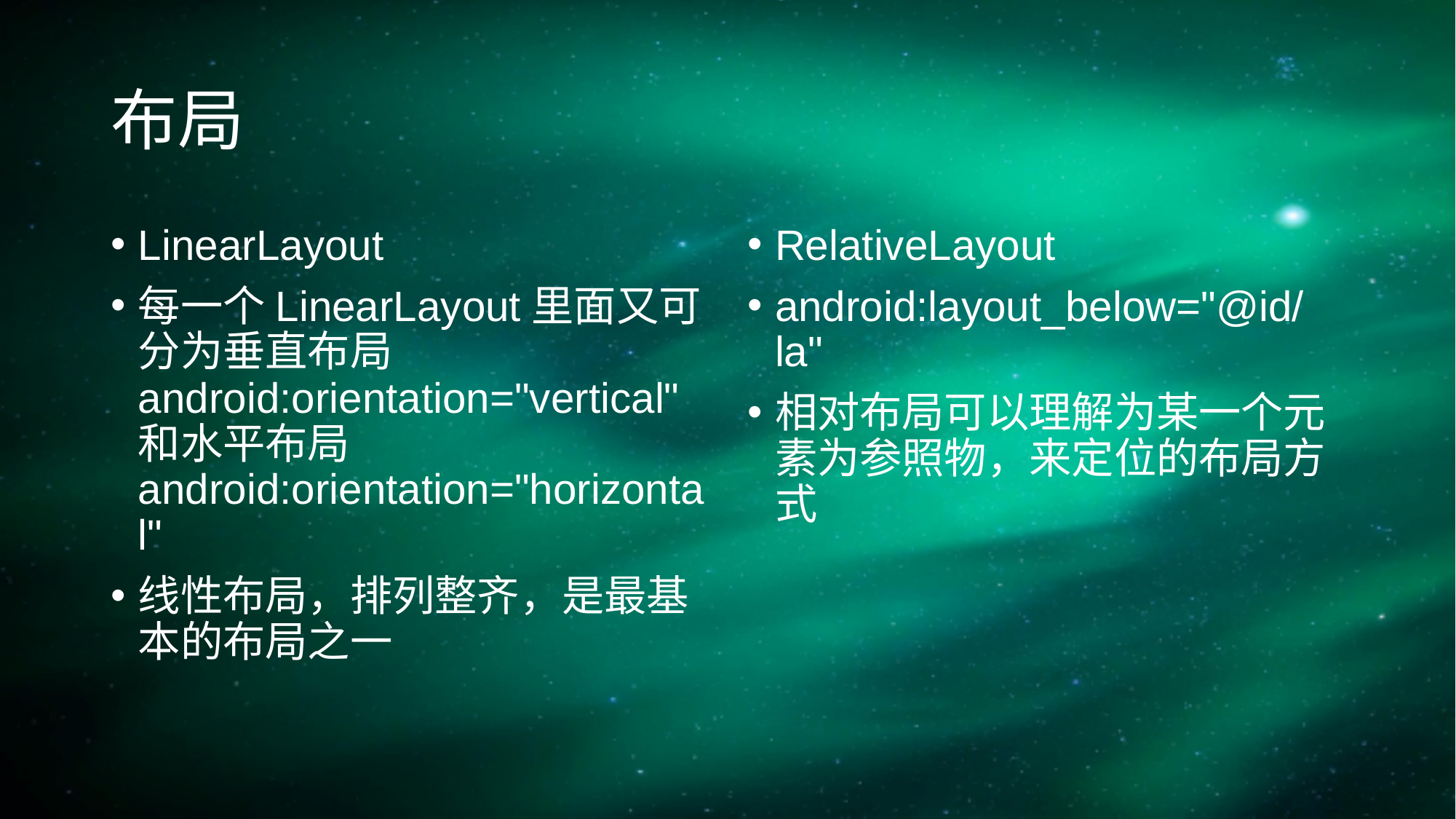

# 布局
LinearLayout
每一个LinearLayout里面又可分为垂直布局android:orientation="vertical" 和水平布局android:orientation="horizontal"
线性布局，排列整齐，是最基本的布局之一
RelativeLayout
android:layout_below="@id/la"
相对布局可以理解为某一个元素为参照物，来定位的布局方式